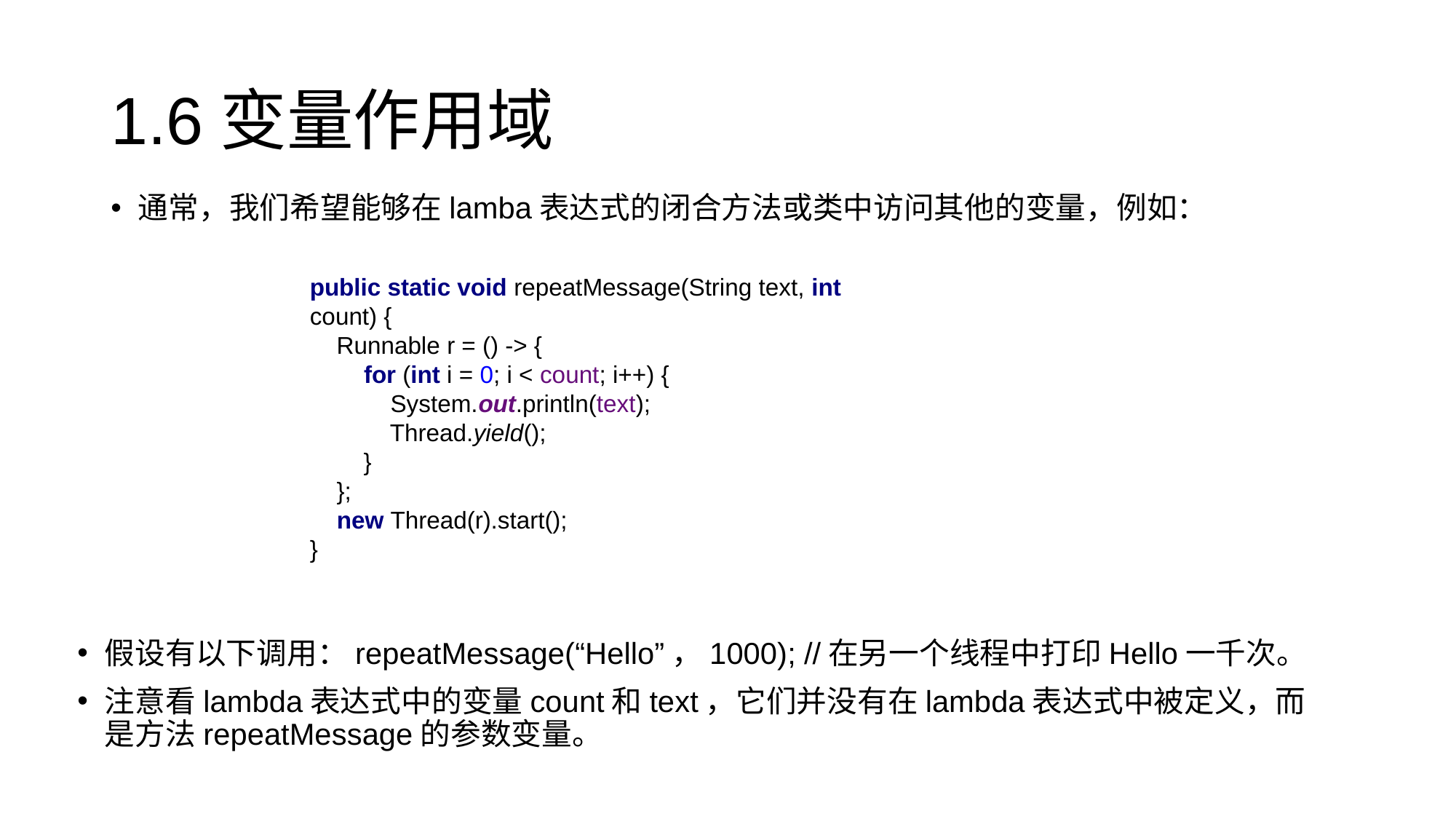

# 1.6	变量作用域
通常，我们希望能够在lamba表达式的闭合方法或类中访问其他的变量，例如：
public static void repeatMessage(String text, int count) {
    Runnable r = () -> {
        for (int i = 0; i < count; i++) {
            System.out.println(text);
            Thread.yield();
        }
    };
    new Thread(r).start();
}
假设有以下调用：repeatMessage(“Hello”，1000); //在另一个线程中打印Hello一千次。
注意看lambda表达式中的变量count和text，它们并没有在lambda表达式中被定义，而是方法repeatMessage的参数变量。